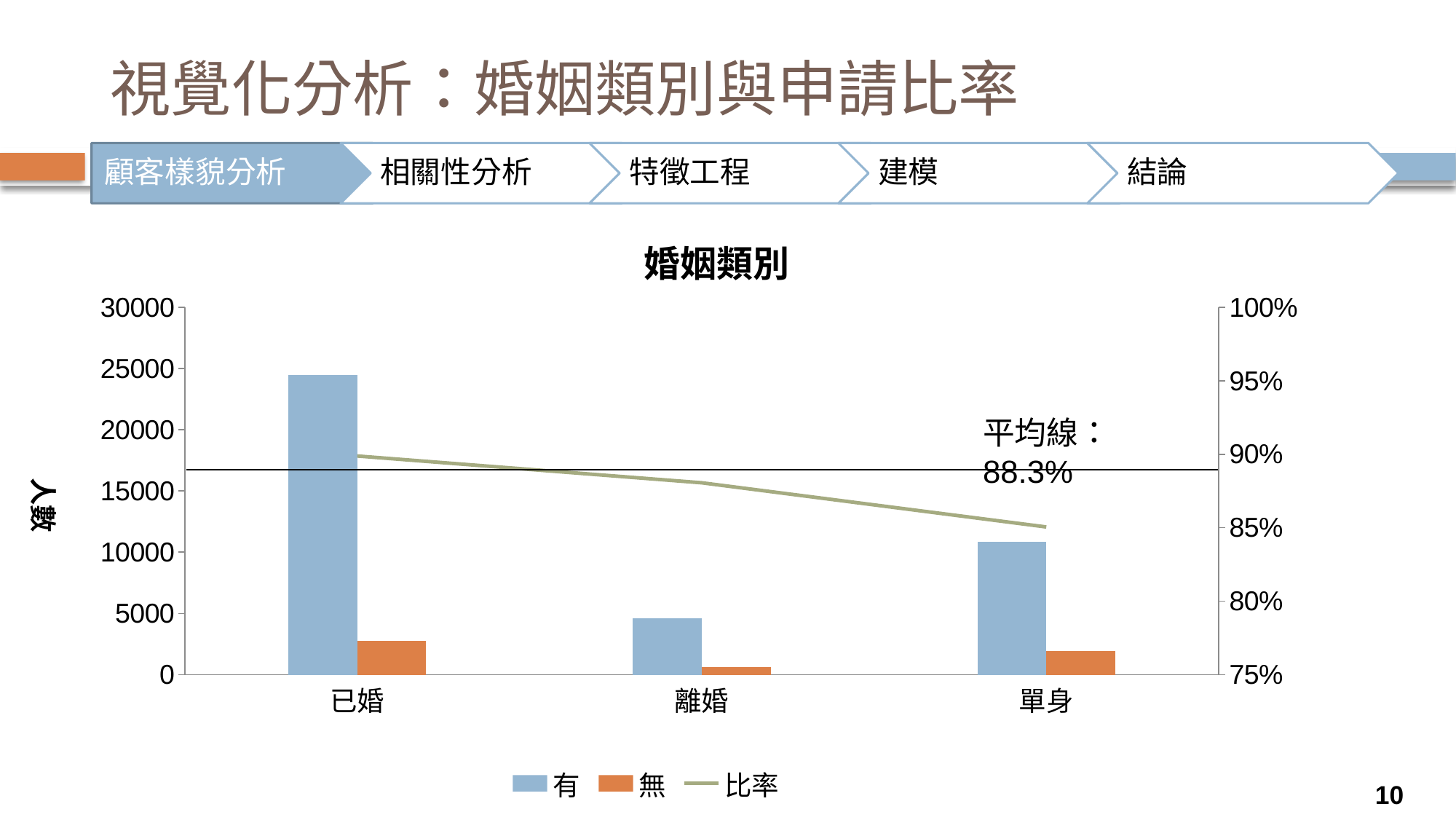

# 視覺化分析：婚姻類別與申請比率
顧客樣貌分析
相關性分析
特徵工程
建模
結論
婚姻類別

### Chart

| Category | 有 | 無 | 比率 |
|---|---|---|---|
| 已婚 | 24459.0 | 2755.0 | 0.8987653413684134 |
| 離婚 | 4585.0 | 622.0 | 0.8805454196274246 |
| 單身 | 10878.0 | 1912.0 | 0.8505082095387021 |
平均線：88.3%
10